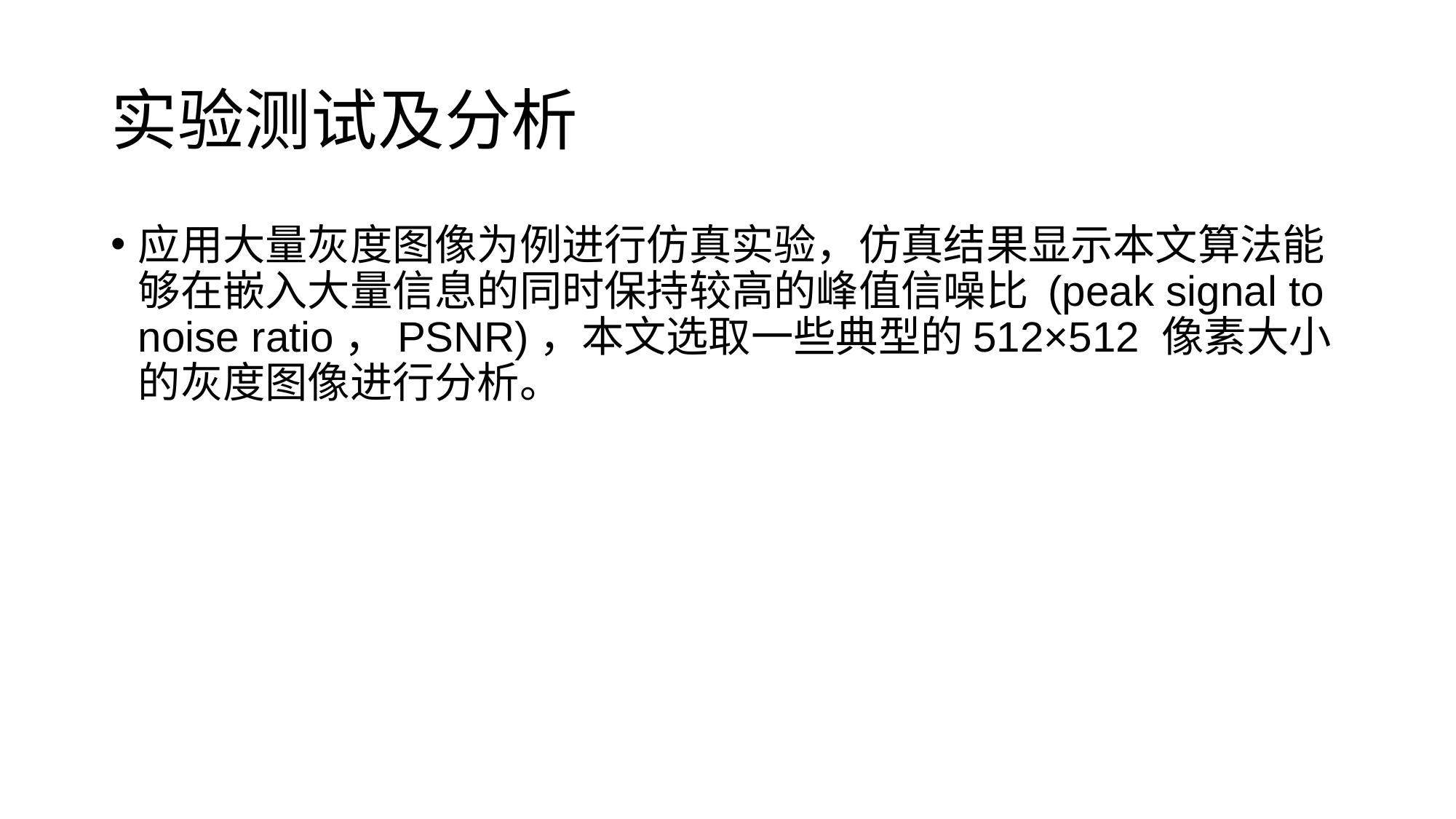

# 实验测试及分析
应用大量灰度图像为例进行仿真实验，仿真结果显示本文算法能够在嵌入大量信息的同时保持较高的峰值信噪比 (peak signal to noise ratio，PSNR)，本文选取一些典型的512×512 像素大小的灰度图像进行分析。